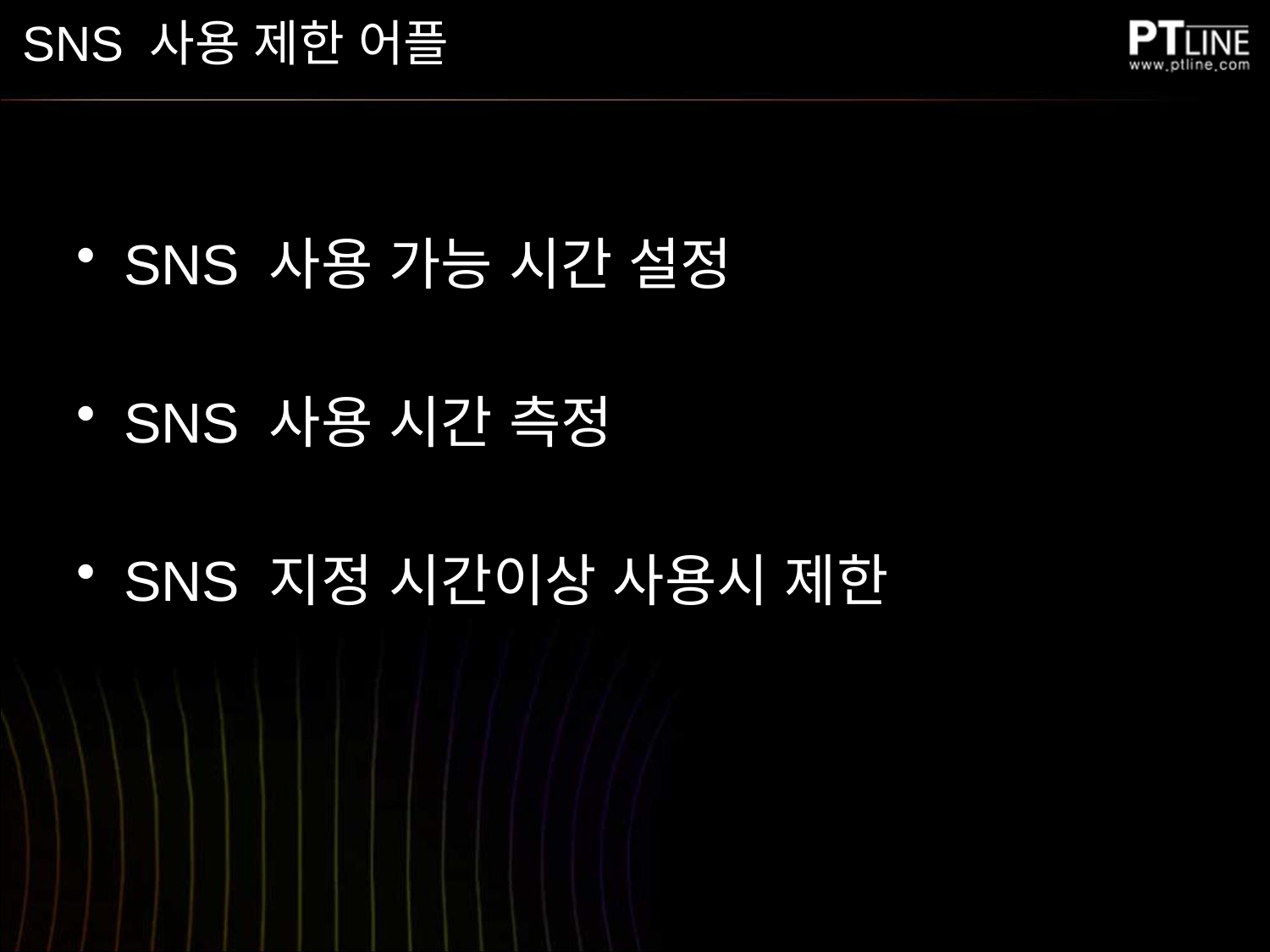

# SNS 사용 제한 어플
SNS 사용 가능 시간 설정

SNS 사용 시간 측정

SNS 지정 시간이상 사용시 제한